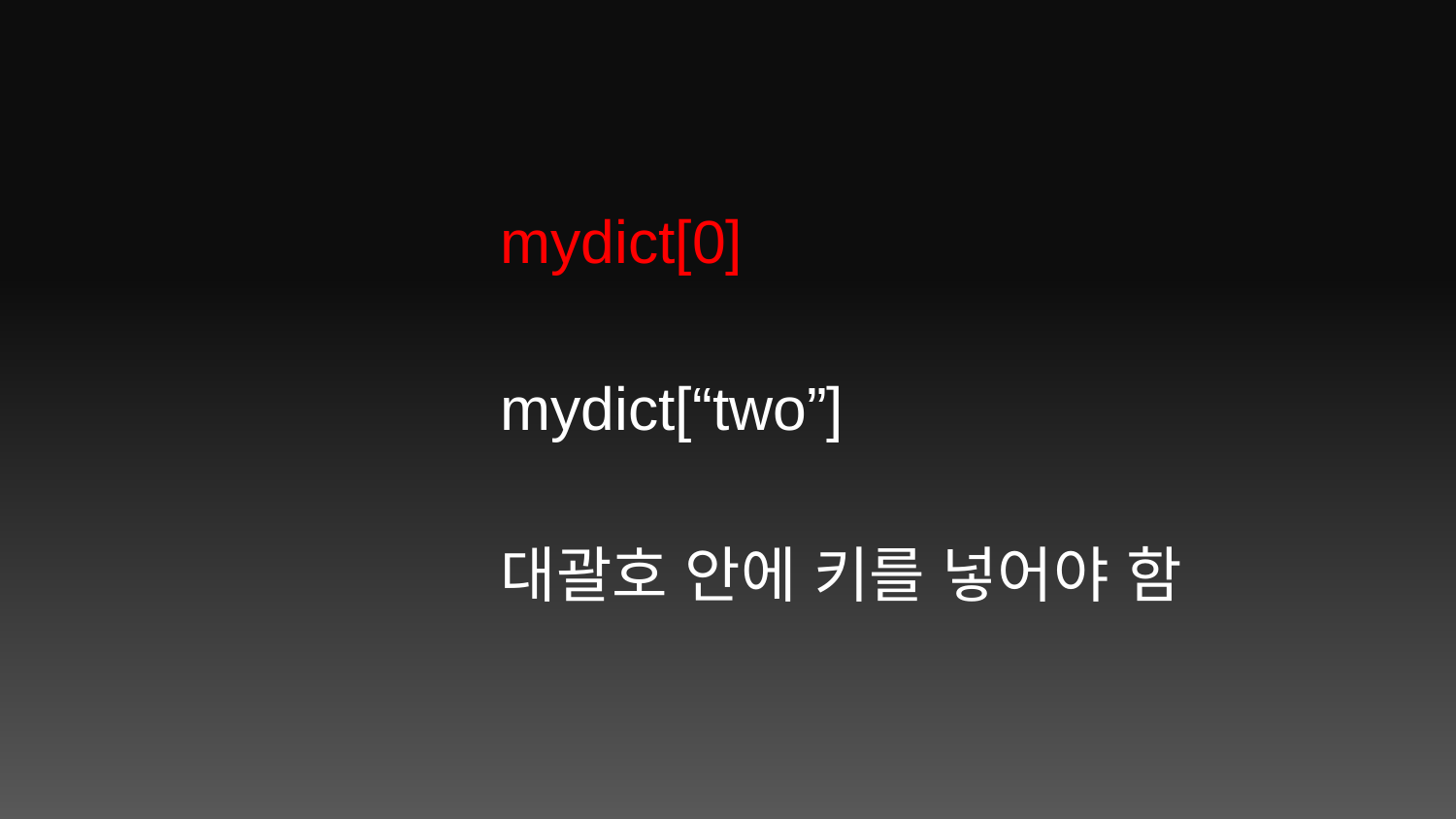

mydict[0]

mydict[“two”]

대괄호 안에 키를 넣어야 함